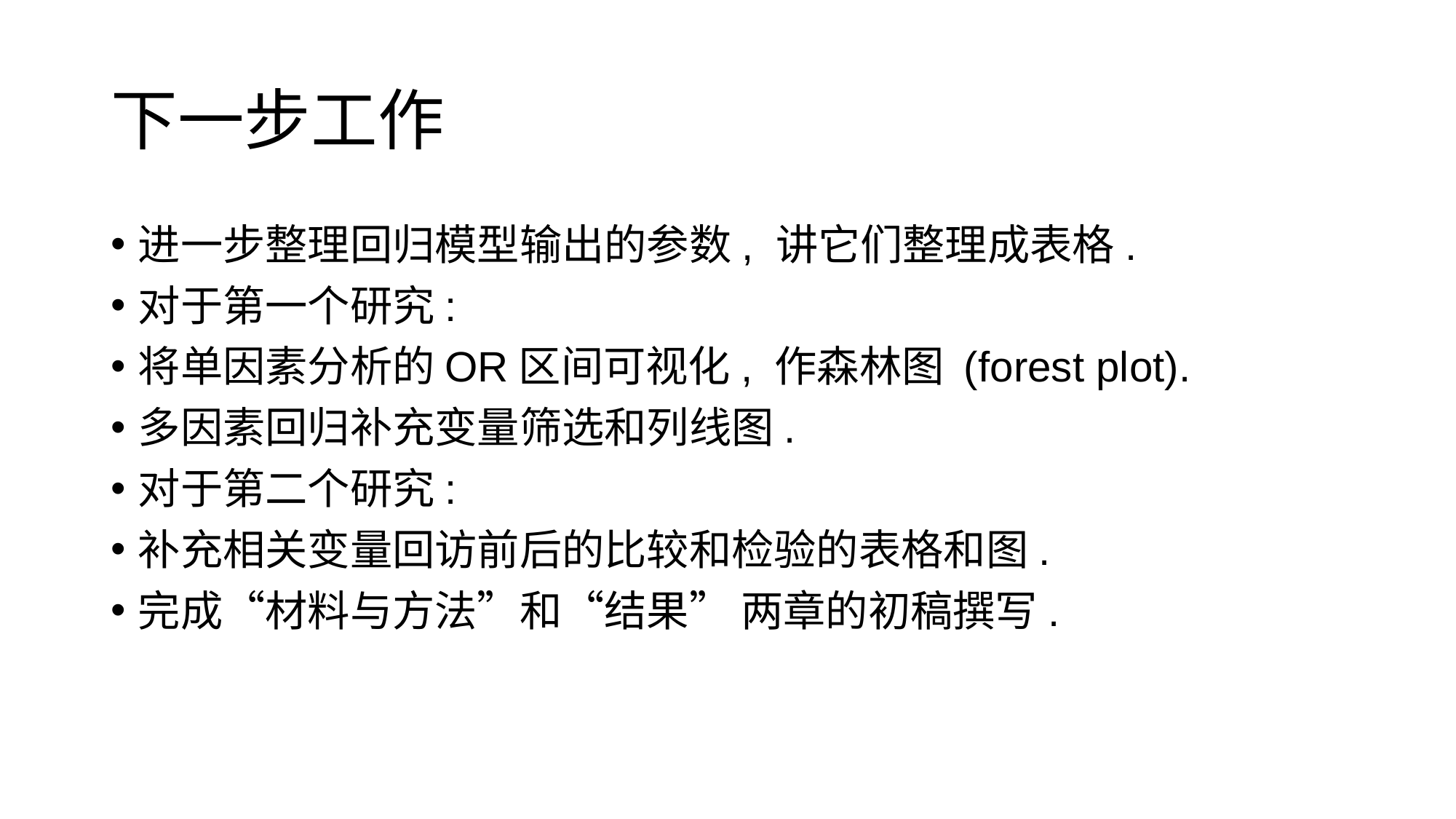

# 下一步工作
进一步整理回归模型输出的参数, 讲它们整理成表格.
对于第一个研究:
将单因素分析的OR区间可视化, 作森林图 (forest plot).
多因素回归补充变量筛选和列线图.
对于第二个研究:
补充相关变量回访前后的比较和检验的表格和图.
完成“材料与方法”和“结果” 两章的初稿撰写.